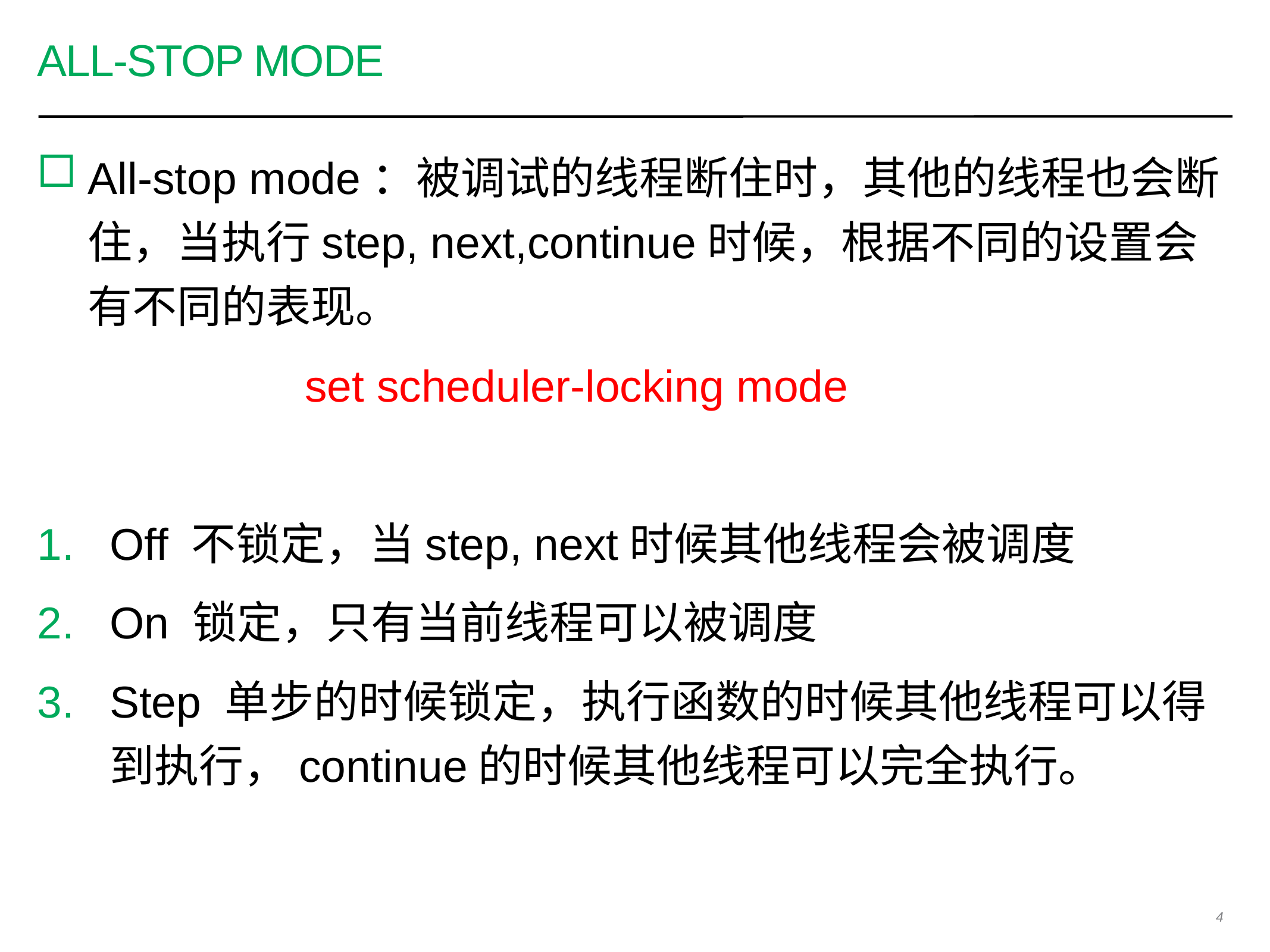

# All-stop mode
All-stop mode：被调试的线程断住时，其他的线程也会断住，当执行step, next,continue时候，根据不同的设置会有不同的表现。
			set scheduler-locking mode

Off 不锁定，当step, next时候其他线程会被调度
On 锁定，只有当前线程可以被调度
Step 单步的时候锁定，执行函数的时候其他线程可以得到执行，continue的时候其他线程可以完全执行。
4